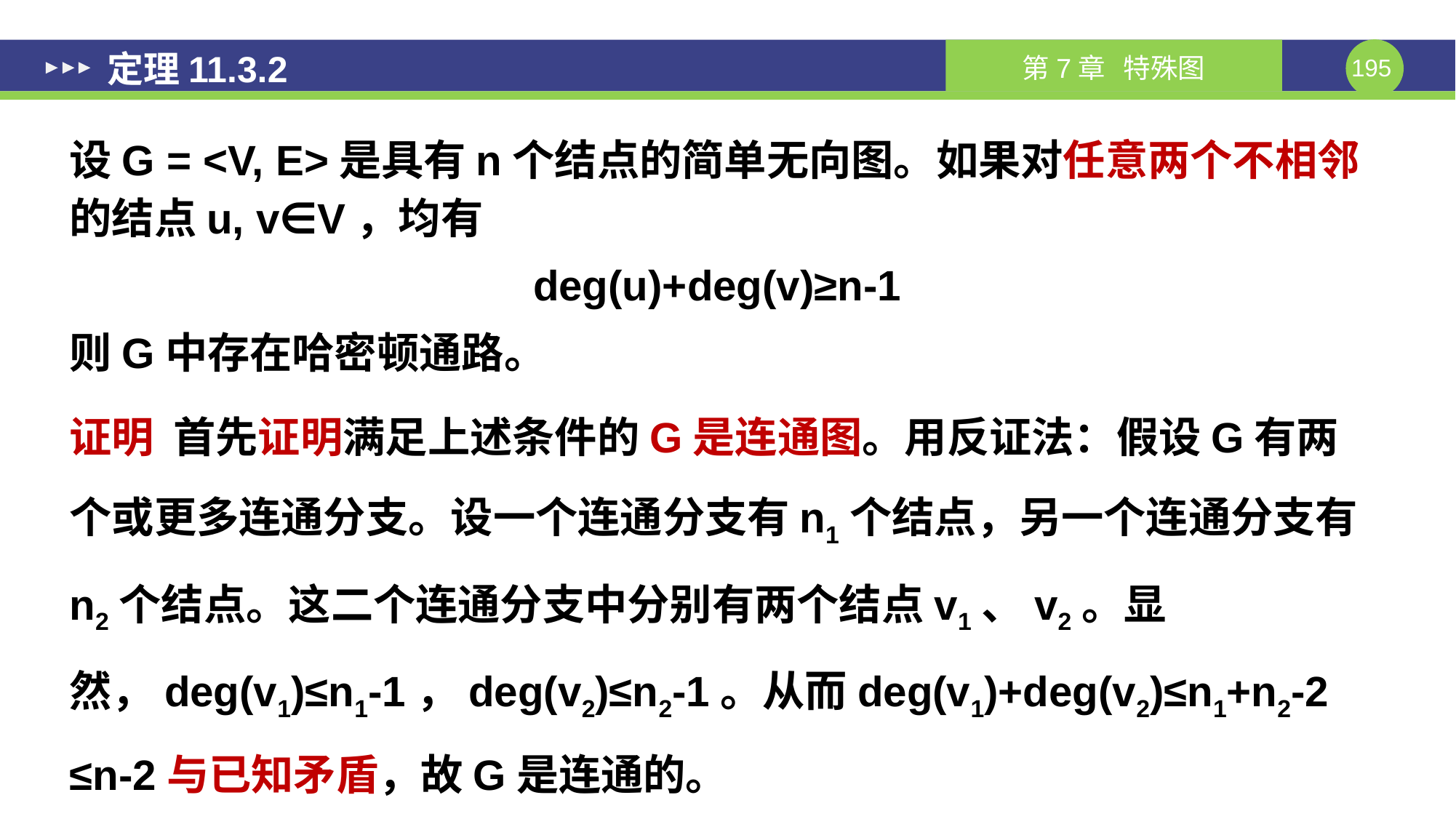

# 定理11.3.2
设G = <V, E>是具有n个结点的简单无向图。如果对任意两个不相邻的结点u, v∈V，均有
deg(u)+deg(v)≥n-1
则G中存在哈密顿通路。
证明  首先证明满足上述条件的G是连通图。用反证法：假设G有两个或更多连通分支。设一个连通分支有n1个结点，另一个连通分支有n2个结点。这二个连通分支中分别有两个结点v1、v2。显然，deg(v1)≤n1-1，deg(v2)≤n2-1。从而deg(v1)+deg(v2)≤n1+n2-2 ≤n-2与已知矛盾，故G是连通的。